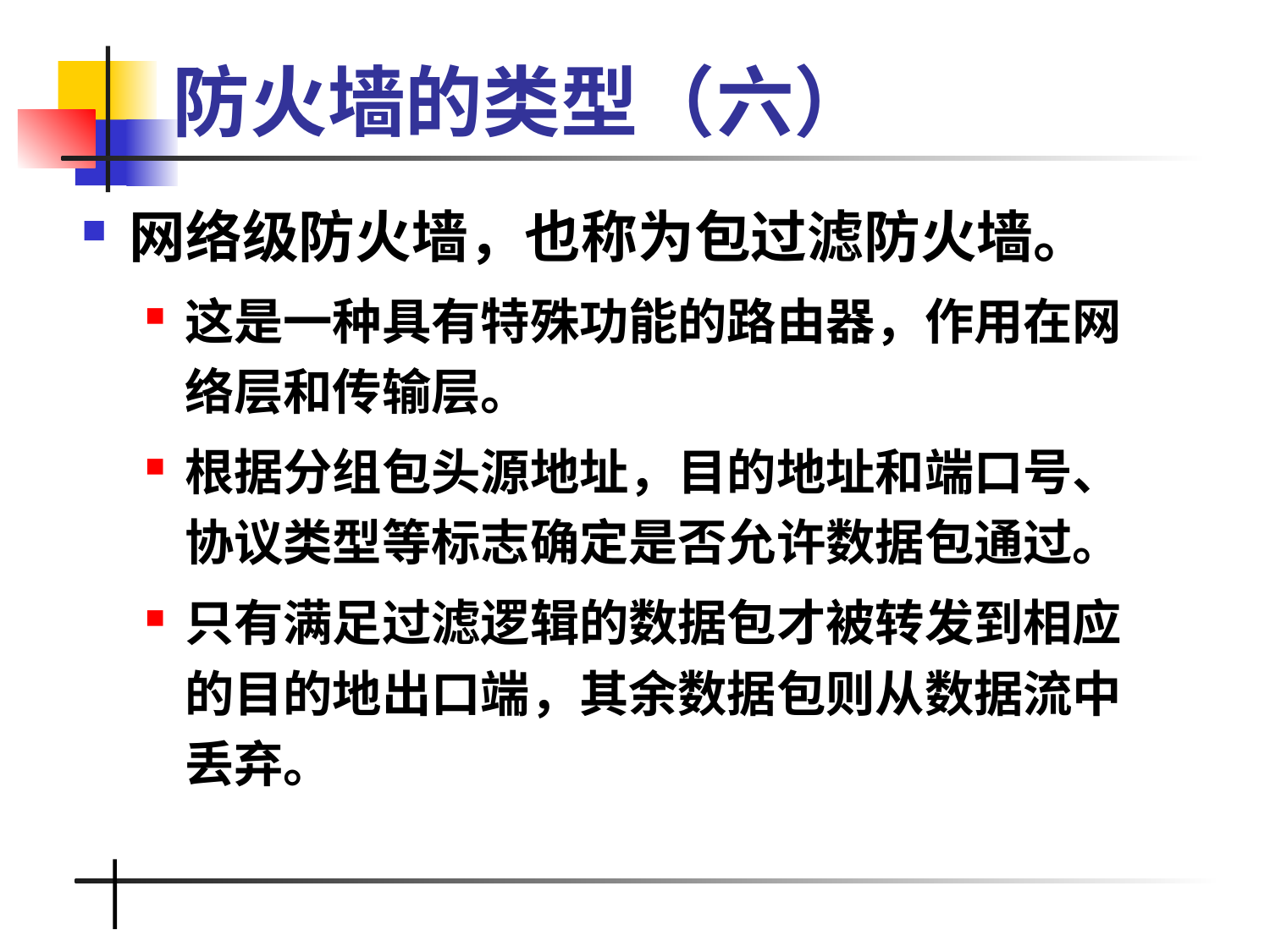

# 防火墙的类型（六）
网络级防火墙，也称为包过滤防火墙。
这是一种具有特殊功能的路由器，作用在网络层和传输层。
根据分组包头源地址，目的地址和端口号、协议类型等标志确定是否允许数据包通过。
只有满足过滤逻辑的数据包才被转发到相应的目的地出口端，其余数据包则从数据流中丢弃。